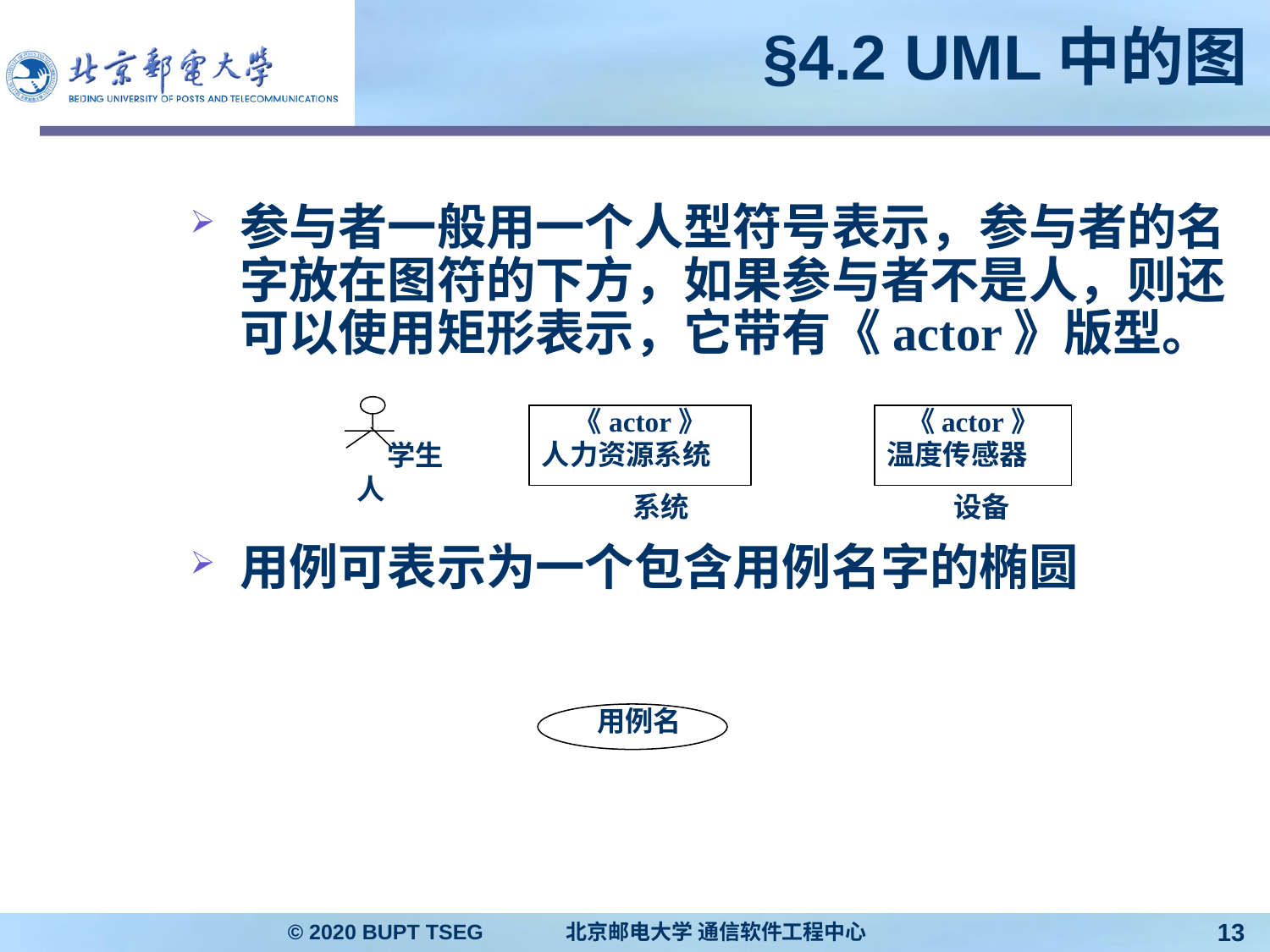

# §4.2 UML中的图
参与者一般用一个人型符号表示，参与者的名字放在图符的下方，如果参与者不是人，则还可以使用矩形表示，它带有《actor》版型。

用例可表示为一个包含用例名字的椭圆

学生
人
《actor》
人力资源系统
系统
《actor》
温度传感器
设备

用例名
© 2020 BUPT TSEG             北京邮电大学 通信软件工程中心